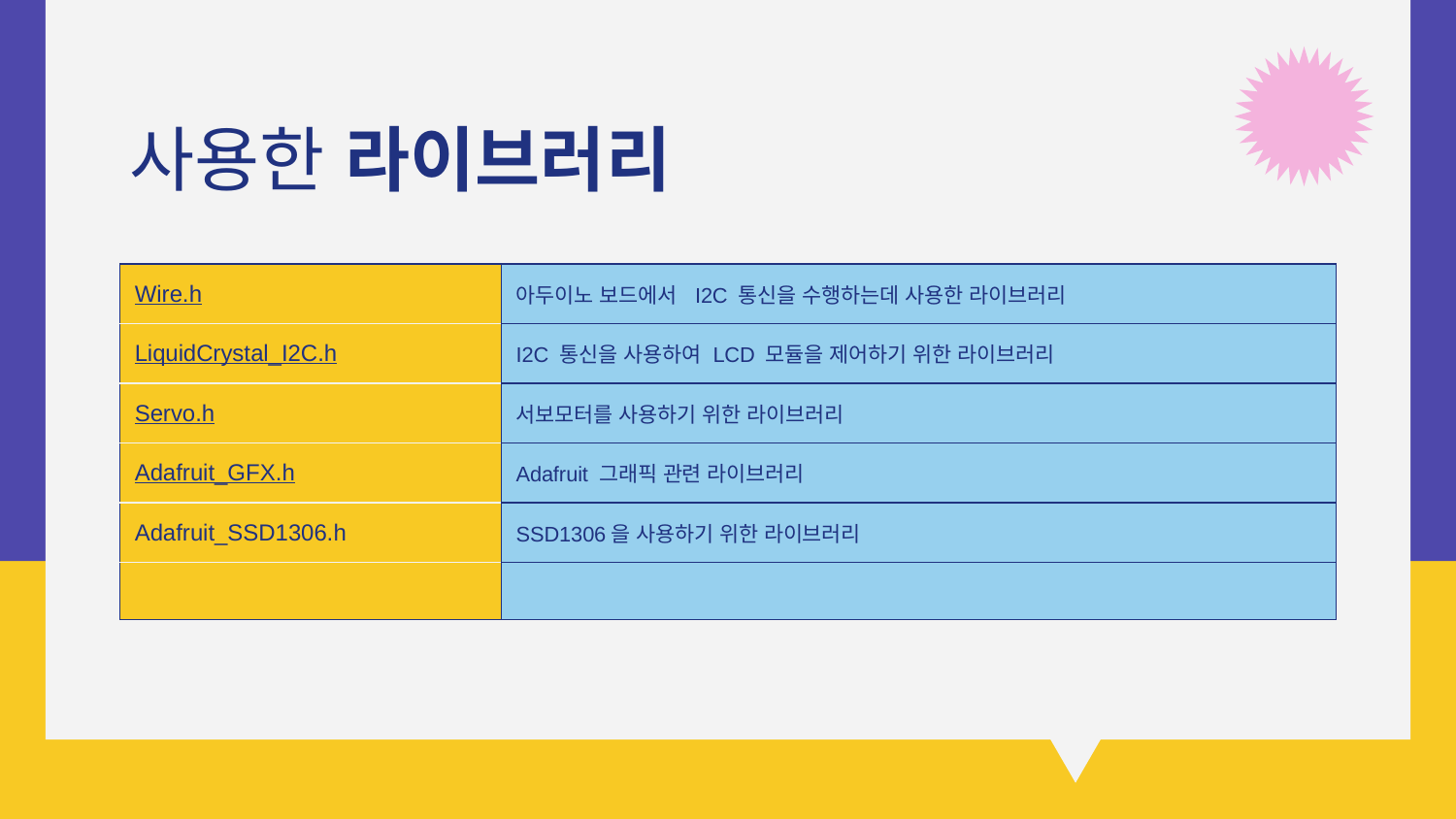

# 사용한 라이브러리
| Wire.h | 아두이노 보드에서 I2C 통신을 수행하는데 사용한 라이브러리 |
| --- | --- |
| LiquidCrystal\_I2C.h | I2C 통신을 사용하여 LCD 모듈을 제어하기 위한 라이브러리 |
| Servo.h | 서보모터를 사용하기 위한 라이브러리 |
| Adafruit\_GFX.h | Adafruit 그래픽 관련 라이브러리 |
| Adafruit\_SSD1306.h | SSD1306을 사용하기 위한 라이브러리 |
|  |  |